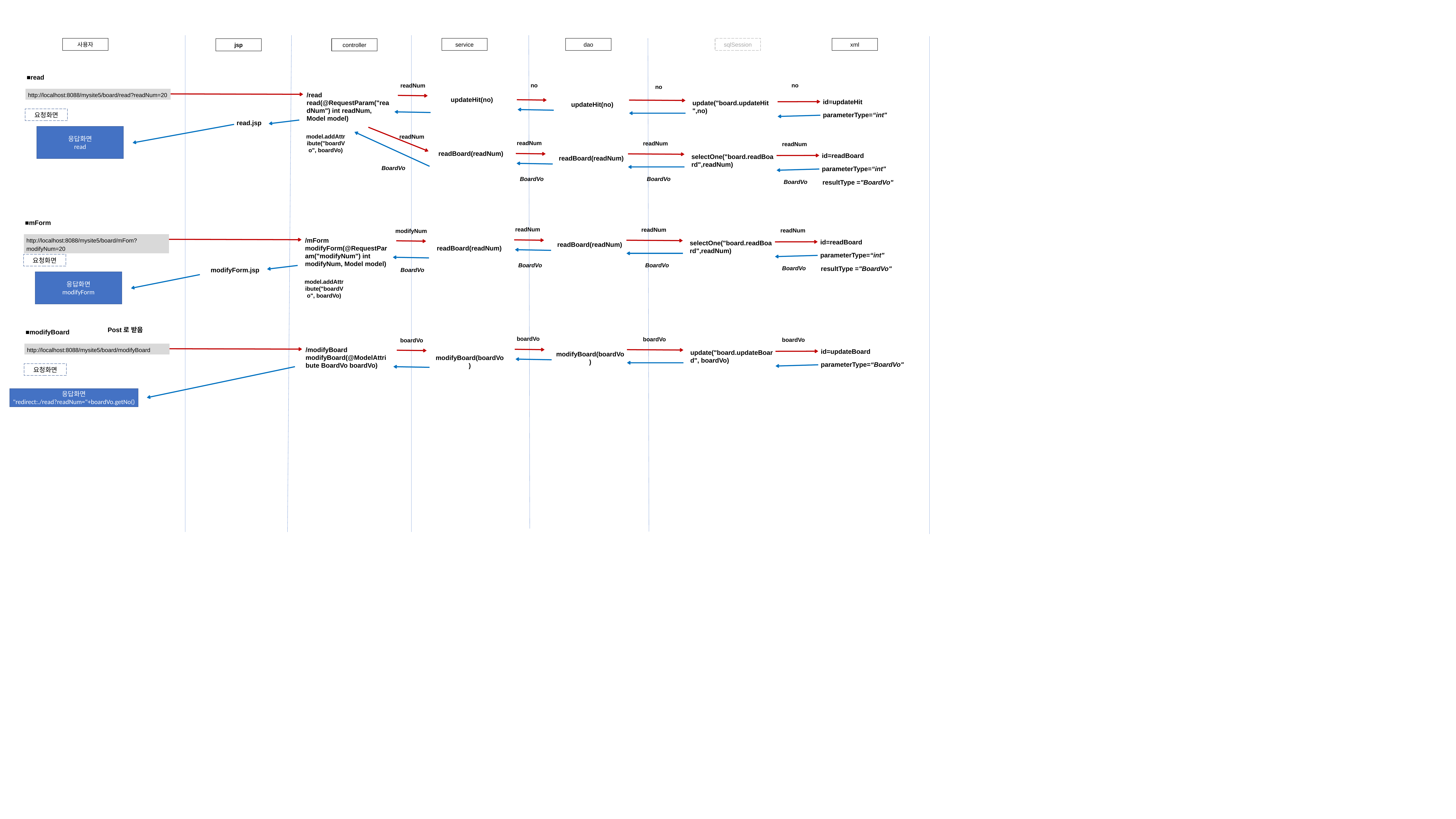

사용자
service
dao
sqlSession
xml
jsp
controller
■read
no
no
readNum
no
http://localhost:8088/mysite5/board/read?readNum=20
/read
read(@RequestParam("readNum") int readNum, Model model)
updateHit(no)
id=updateHit
update("board.updateHit ",no)
updateHit(no)
요청화면
parameterType=“int"
read.jsp
응답화면
read
model.addAttribute("boardVo", boardVo)
readNum
readNum
readNum
readNum
readBoard(readNum)
id=readBoard
selectOne("board.readBoard",readNum)
readBoard(readNum)
BoardVo
parameterType=“int"
BoardVo
BoardVo
BoardVo
resultType ="BoardVo"
■mForm
readNum
readNum
readNum
modifyNum
http://localhost:8088/mysite5/board/mFom?modifyNum=20
/mForm
modifyForm(@RequestParam("modifyNum") int modifyNum, Model model)
id=readBoard
selectOne("board.readBoard",readNum)
readBoard(readNum)
readBoard(readNum)
parameterType=“int"
요청화면
BoardVo
BoardVo
BoardVo
resultType ="BoardVo"
modifyForm.jsp
BoardVo
응답화면
modifyForm
model.addAttribute("boardVo", boardVo)
Post로 받음
■modifyBoard
boardVo
boardVo
boardVo
boardVo
http://localhost:8088/mysite5/board/modifyBoard
/modifyBoard
modifyBoard(@ModelAttribute BoardVo boardVo)
id=updateBoard
update("board.updateBoard", boardVo)
modifyBoard(boardVo)
modifyBoard(boardVo)
parameterType=“BoardVo"
요청화면
응답화면
"redirect:./read?readNum="+boardVo.getNo()